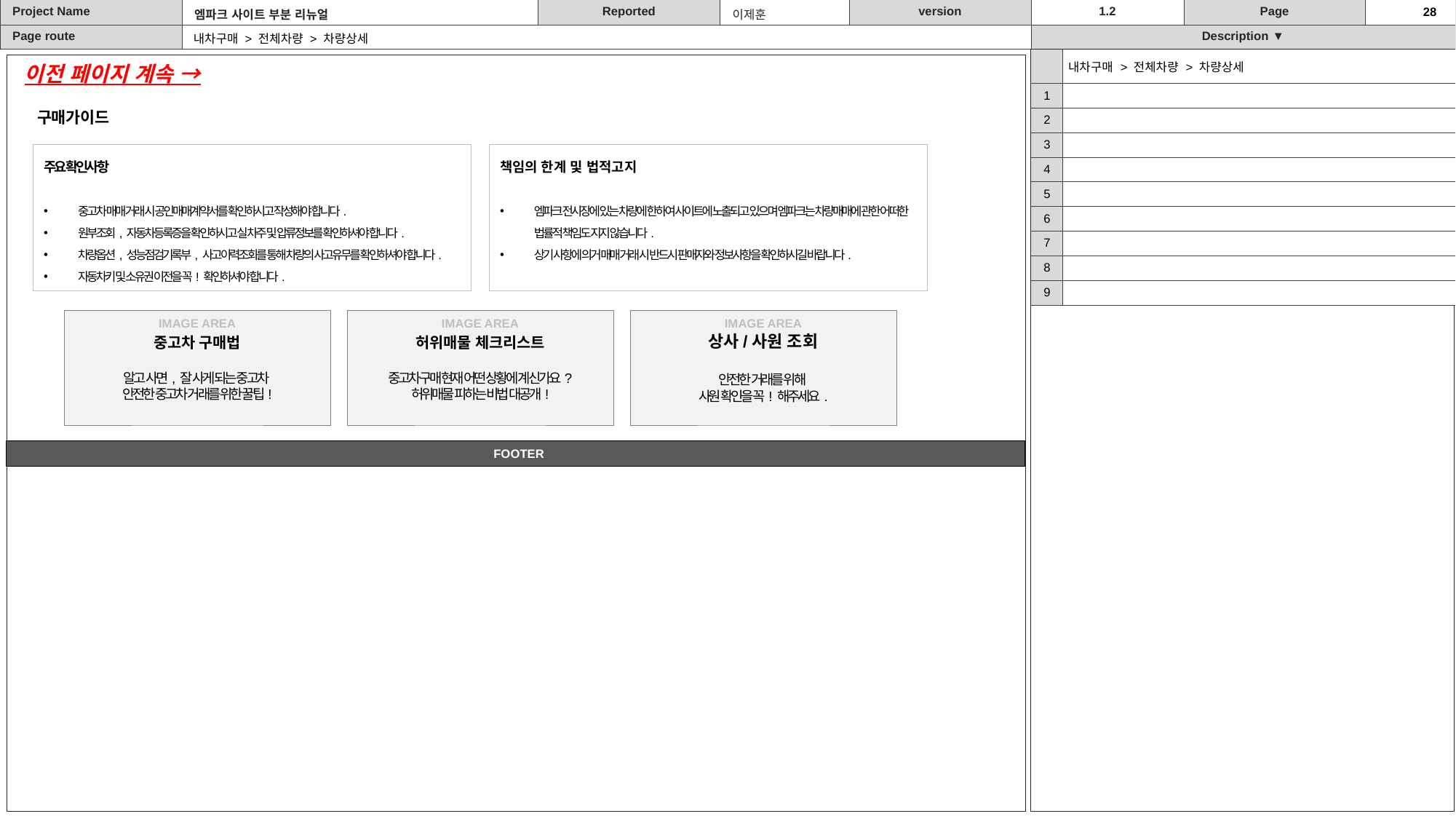

# 내차구매 > 전체차량 > 차량상세
|  | 내차구매 > 전체차량 > 차량상세 |
| --- | --- |
| 1 |  |
| 2 |  |
| 3 |  |
| 4 |  |
| 5 |  |
| 6 |  |
| 7 |  |
| 8 |  |
| 9 |  |
이전 페이지 계속 →
구매가이드
주요 확인사항

중고차 매매 거래 시 공인매매계약서를 확인하시고 작성해야 합니다.
원부조회, 자동차등록증을 확인하시고 실 차주 및 압류정보를 확인하셔야 합니다.
차량옵션, 성능점검기록부, 사고이력조회를 통해 차량의 사고유무를 확인하셔야 합니다.
자동차키 및 소유권 이전을 꼭! 확인하셔야 합니다.
책임의 한계 및 법적고지

엠파크 전시장에 있는 차량에 한하여 사이트에 노출되고 있으며 엠파크는 차량매매에 관한 어떠한 법률적 책임도 지지 않습니다.
상기 사항에 의거 매매 거래 시 반드시 판매자와 정보사항을 확인하시길 바랍니다.
IMAGE AREA
허위매물 체크리스트

중고차구매 현재 어떤 상황에 계신가요?
허위매물 피하는 비법 대공개!
IMAGE AREA
중고차 구매법

알고 사면, 잘 사게 되는 중고차
안전한 중고차 거래를 위한 꿀팁!
상사/사원 조회

안전한 거래를 위해
사원 확인을 꼭! 해주세요.
IMAGE AREA
  FOOTER